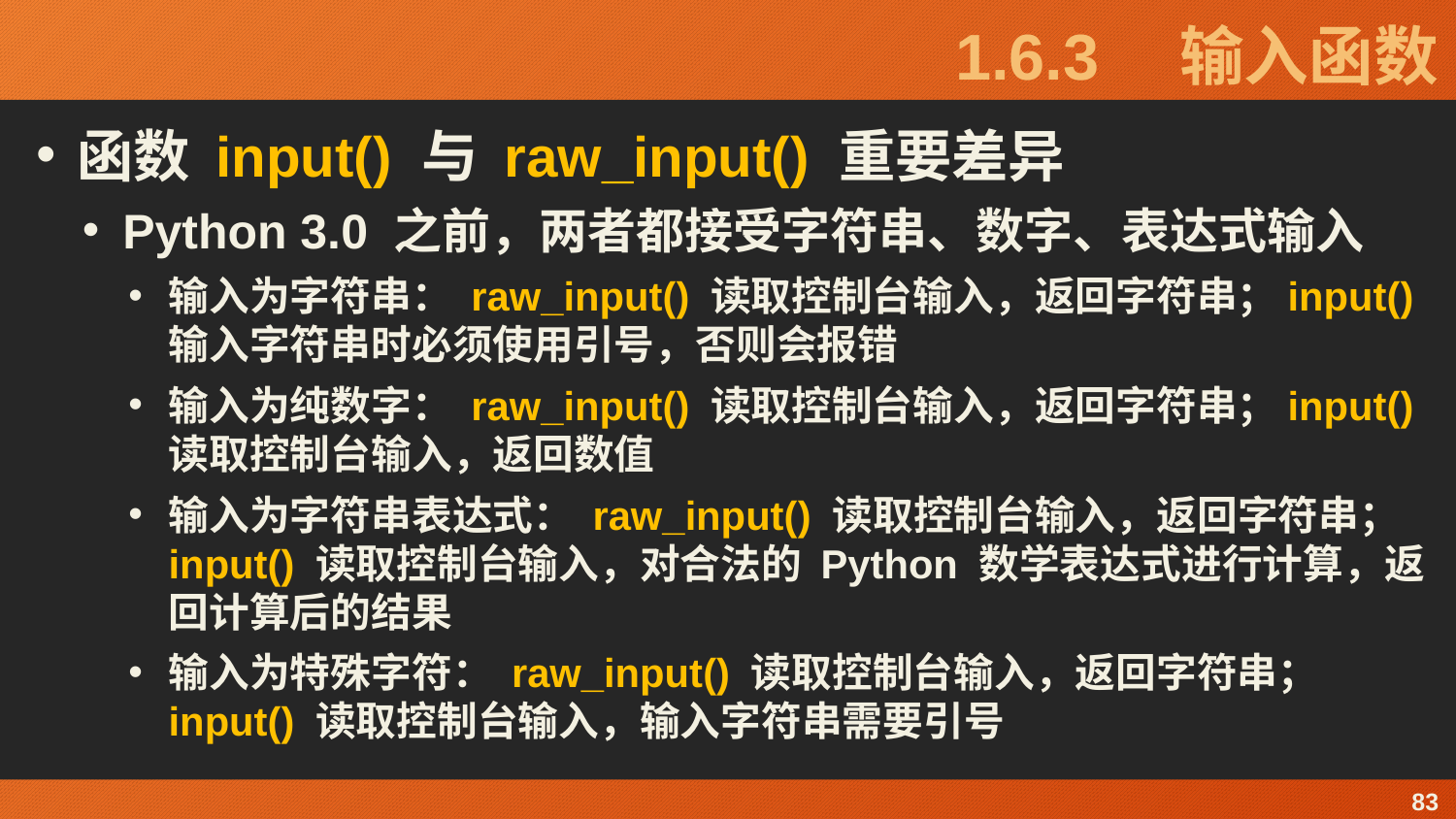

# 1.6.3　输入函数
函数 input() 与 raw_input() 重要差异
Python 3.0 之前，两者都接受字符串、数字、表达式输入
输入为字符串： raw_input() 读取控制台输入，返回字符串；input() 输入字符串时必须使用引号，否则会报错
输入为纯数字： raw_input() 读取控制台输入，返回字符串；input() 读取控制台输入，返回数值
输入为字符串表达式： raw_input() 读取控制台输入，返回字符串；input() 读取控制台输入，对合法的 Python 数学表达式进行计算，返回计算后的结果
输入为特殊字符： raw_input() 读取控制台输入，返回字符串；input() 读取控制台输入，输入字符串需要引号
83